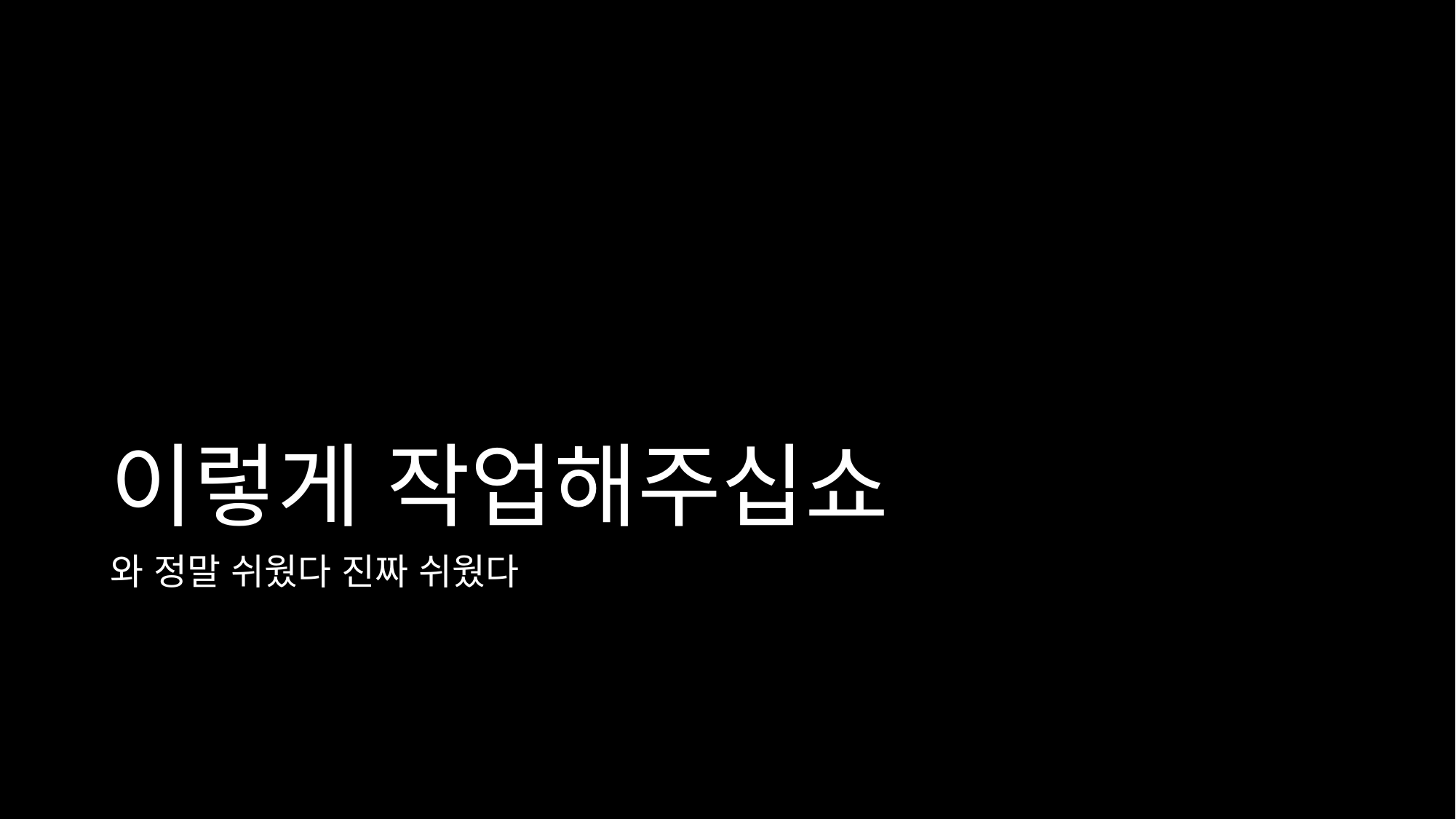

# 이렇게 작업해주십쇼
와 정말 쉬웠다 진짜 쉬웠다